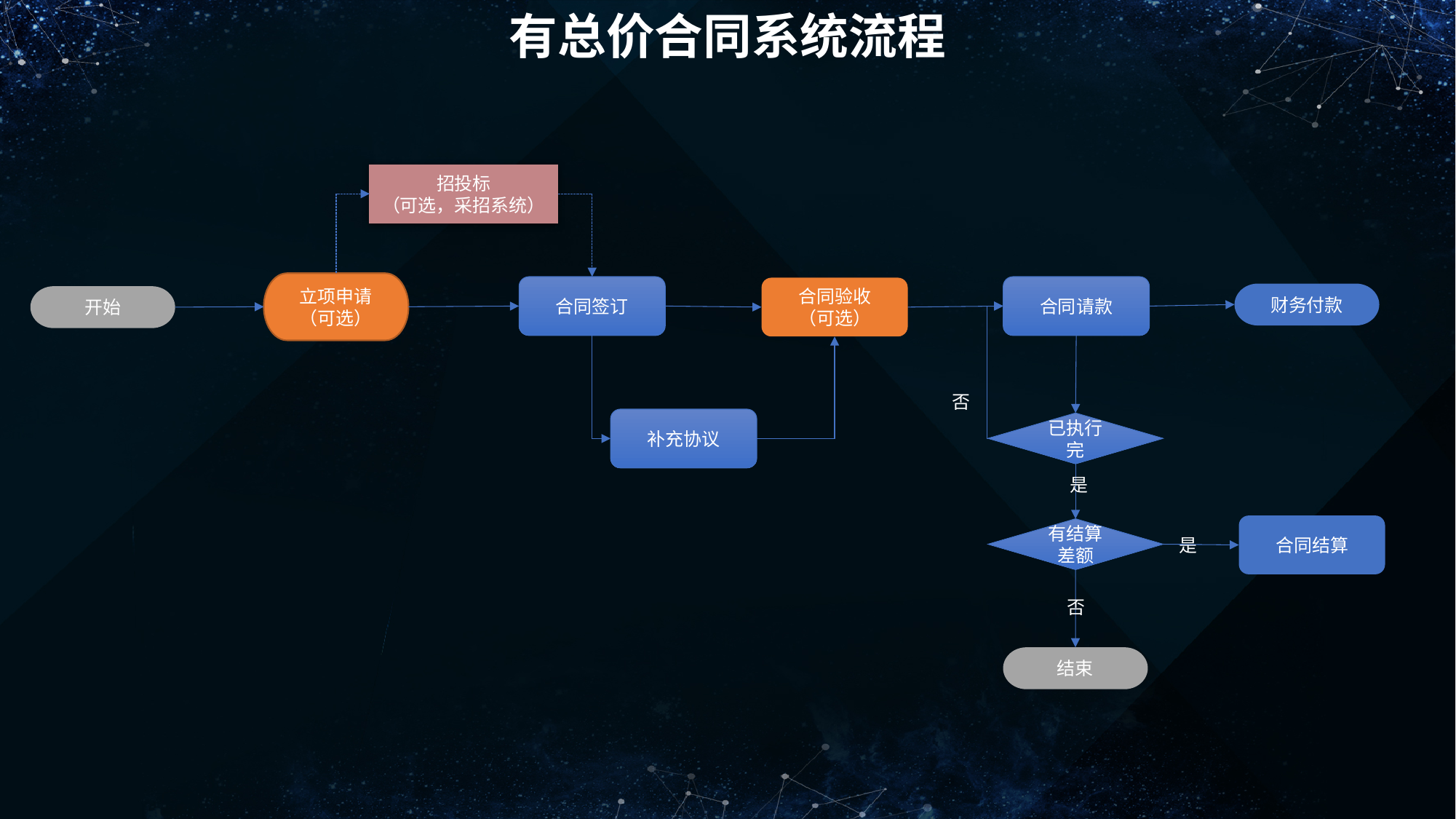

有总价合同系统流程
招投标
（可选，采招系统）
立项申请
（可选）
合同签订
合同请款
合同验收
（可选）
财务付款
开始
否
补充协议
已执行完
是
合同结算
有结算差额
是
否
结束